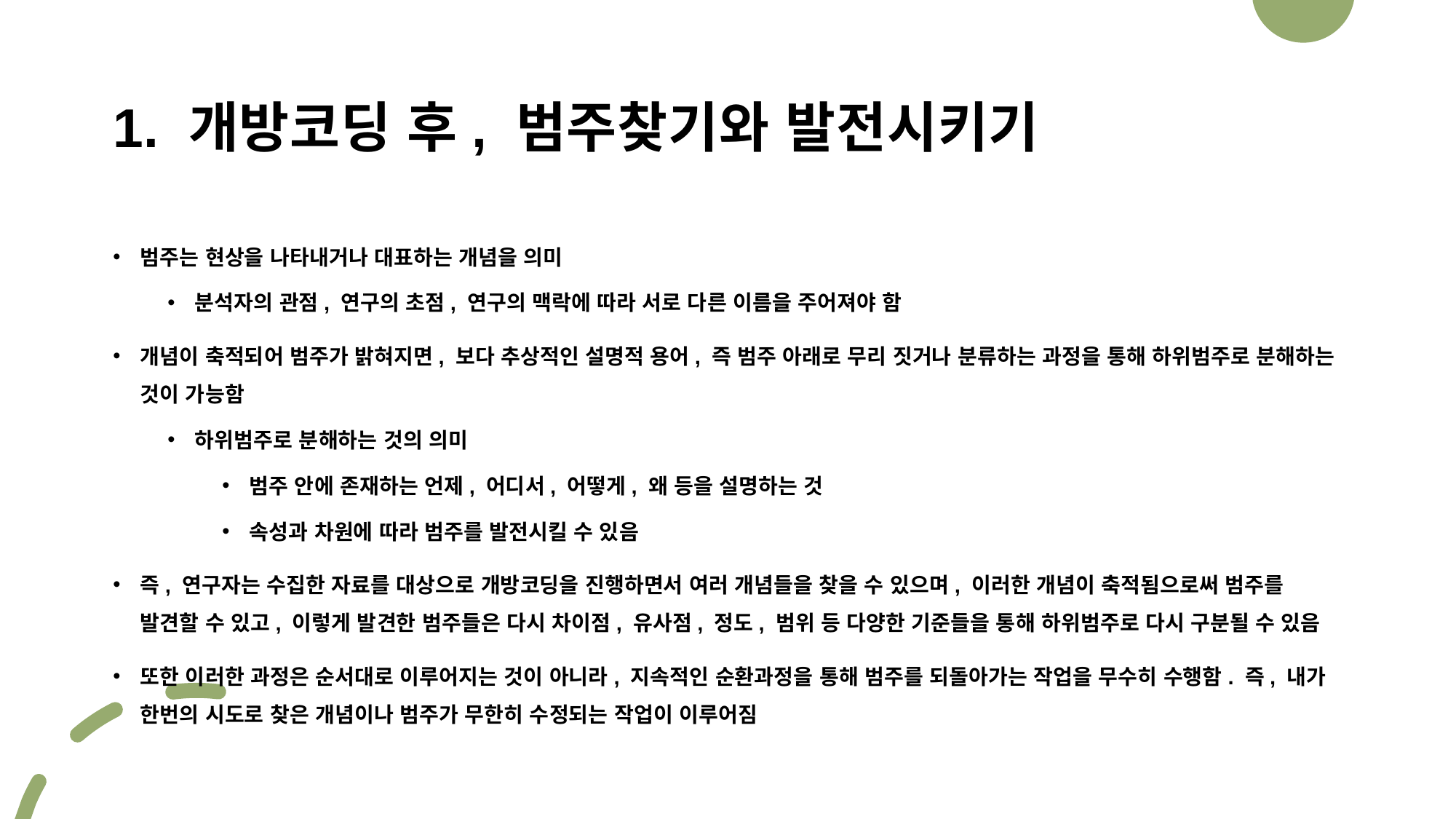

# 1. 개방코딩 후, 범주찾기와 발전시키기
범주는 현상을 나타내거나 대표하는 개념을 의미
분석자의 관점, 연구의 초점, 연구의 맥락에 따라 서로 다른 이름을 주어져야 함
개념이 축적되어 범주가 밝혀지면, 보다 추상적인 설명적 용어, 즉 범주 아래로 무리 짓거나 분류하는 과정을 통해 하위범주로 분해하는 것이 가능함
하위범주로 분해하는 것의 의미
범주 안에 존재하는 언제, 어디서, 어떻게, 왜 등을 설명하는 것
속성과 차원에 따라 범주를 발전시킬 수 있음
즉, 연구자는 수집한 자료를 대상으로 개방코딩을 진행하면서 여러 개념들을 찾을 수 있으며, 이러한 개념이 축적됨으로써 범주를 발견할 수 있고, 이렇게 발견한 범주들은 다시 차이점, 유사점, 정도, 범위 등 다양한 기준들을 통해 하위범주로 다시 구분될 수 있음
또한 이러한 과정은 순서대로 이루어지는 것이 아니라, 지속적인 순환과정을 통해 범주를 되돌아가는 작업을 무수히 수행함. 즉, 내가 한번의 시도로 찾은 개념이나 범주가 무한히 수정되는 작업이 이루어짐